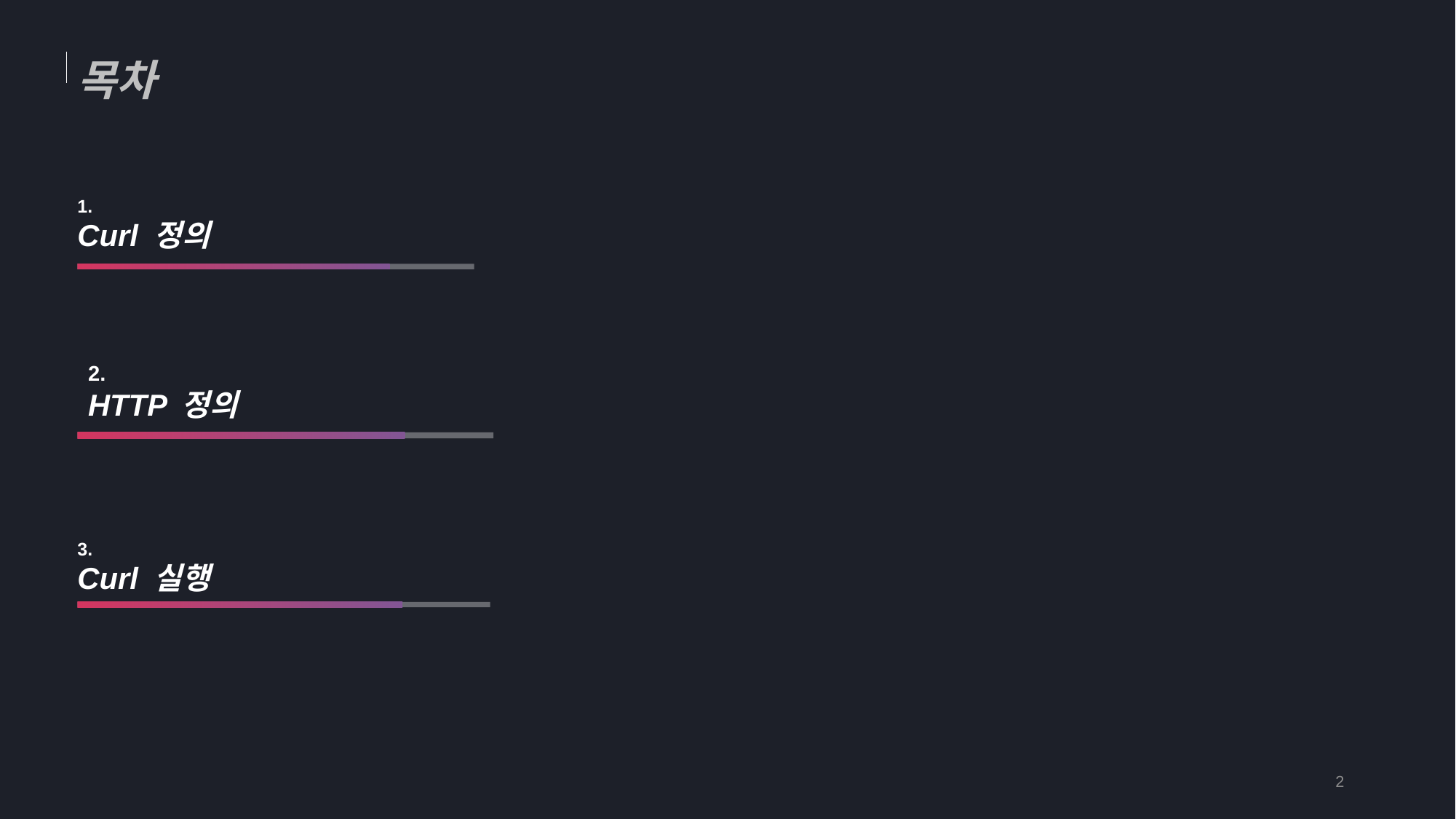

목차
1.
Curl 정의

2.
HTTP 정의

3.
Curl 실행

2